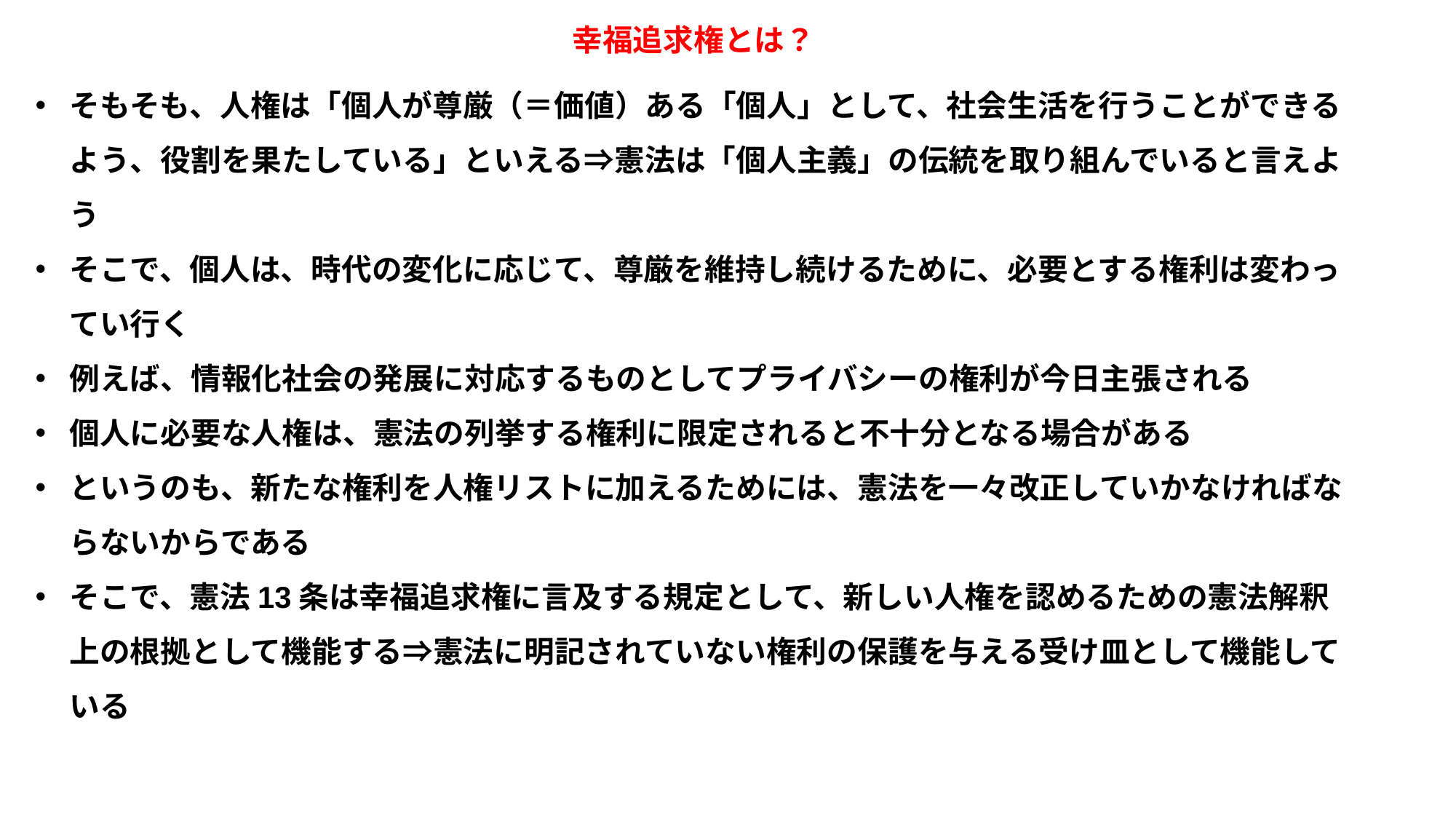

幸福追求権とは？
そもそも、人権は「個人が尊厳（＝価値）ある「個人」として、社会生活を行うことができるよう、役割を果たしている」といえる⇒憲法は「個人主義」の伝統を取り組んでいると言えよう
そこで、個人は、時代の変化に応じて、尊厳を維持し続けるために、必要とする権利は変わってい行く
例えば、情報化社会の発展に対応するものとしてプライバシーの権利が今日主張される
個人に必要な人権は、憲法の列挙する権利に限定されると不十分となる場合がある
というのも、新たな権利を人権リストに加えるためには、憲法を一々改正していかなければならないからである
そこで、憲法13条は幸福追求権に言及する規定として、新しい人権を認めるための憲法解釈上の根拠として機能する⇒憲法に明記されていない権利の保護を与える受け皿として機能している